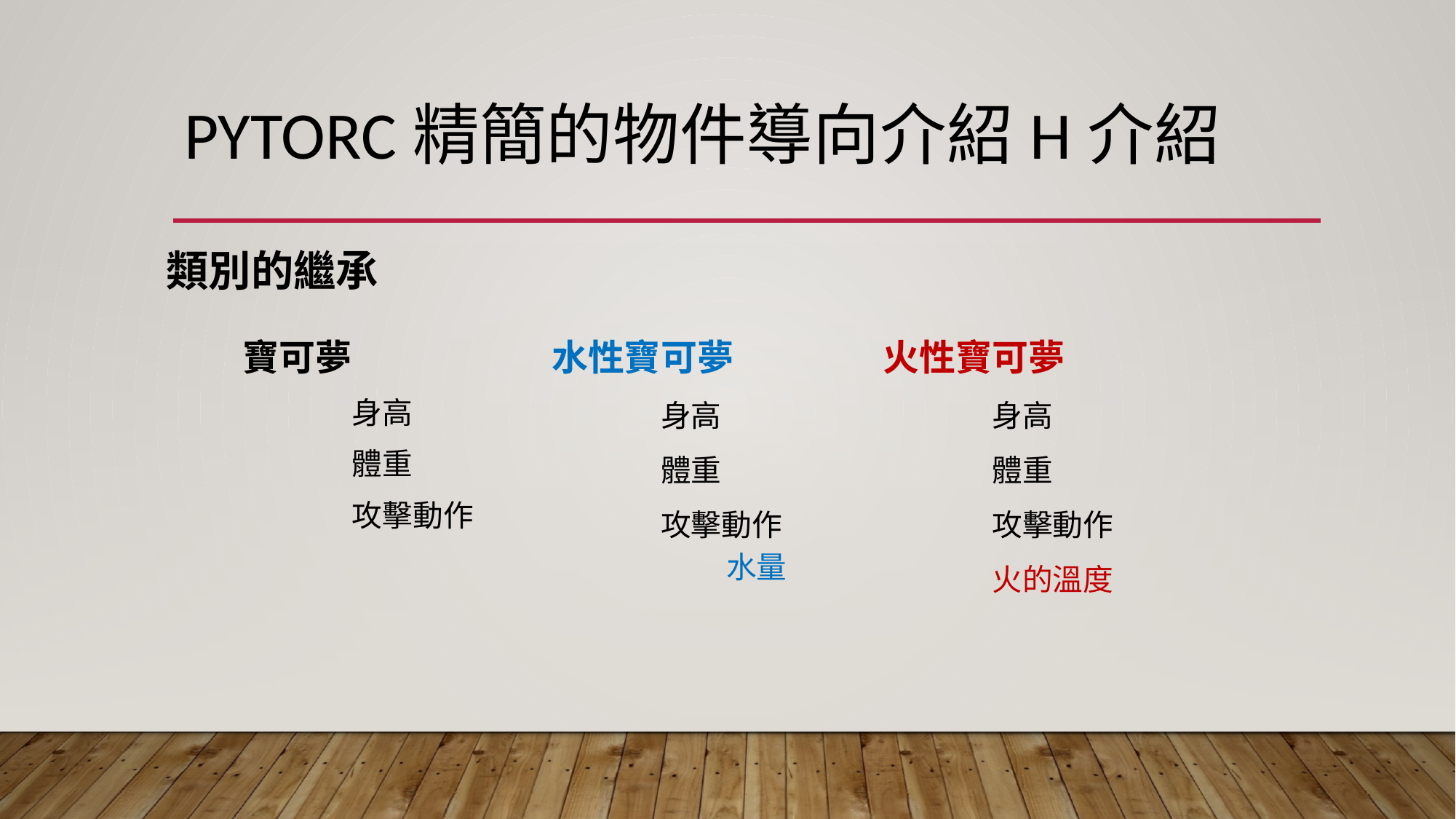

# Pytorc精簡的物件導向介紹h介紹
類別的繼承
寶可夢
	身高
	體重
	攻擊動作
水性寶可夢
	身高
	體重
	攻擊動作
	水量
火性寶可夢
	身高
	體重
	攻擊動作
       	火的溫度